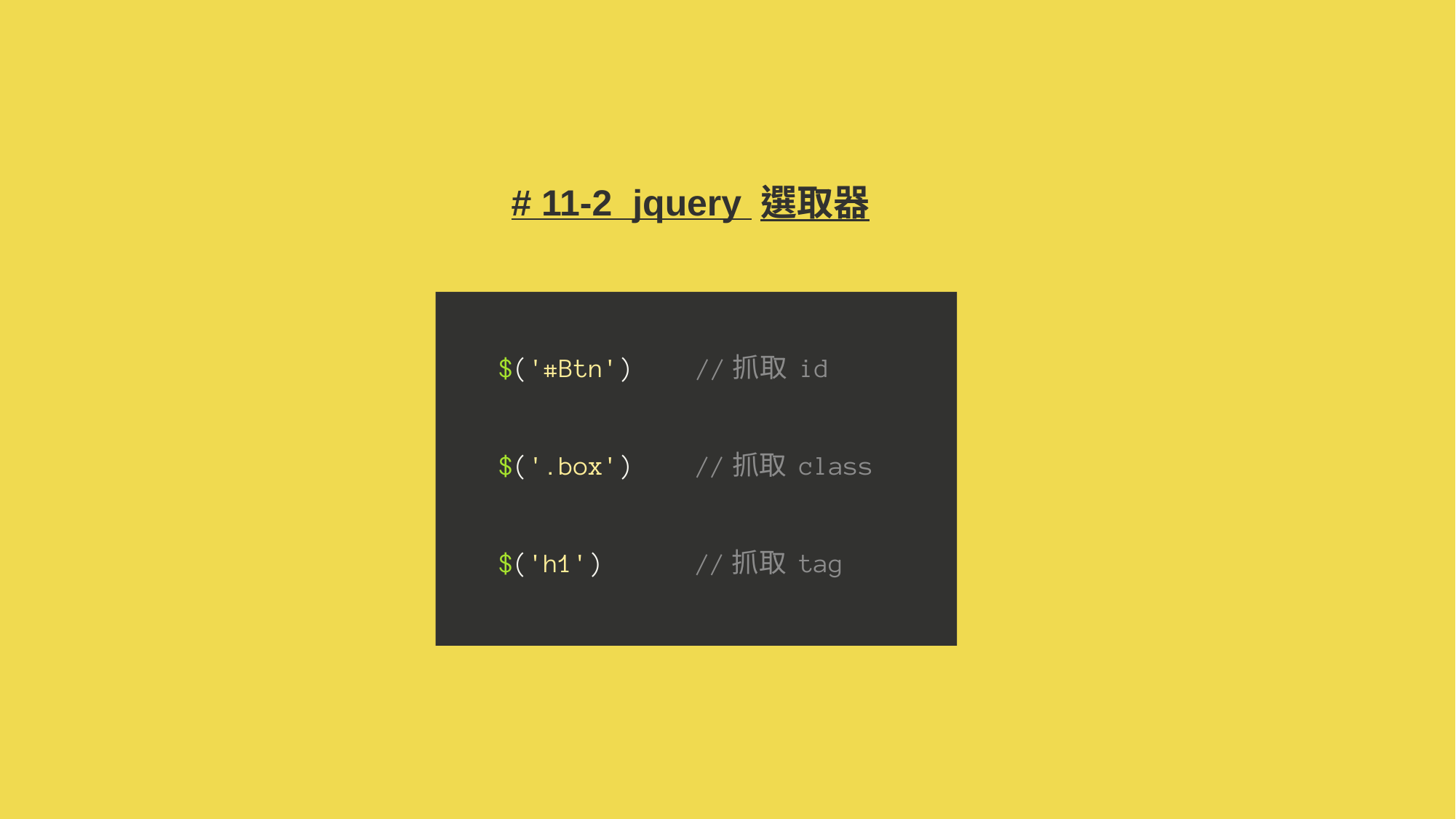

# # 11-2  jquery 選取器

$('#Btn')
//抓取 id
$('.box')
//抓取 class
$('h1')
//抓取 tag